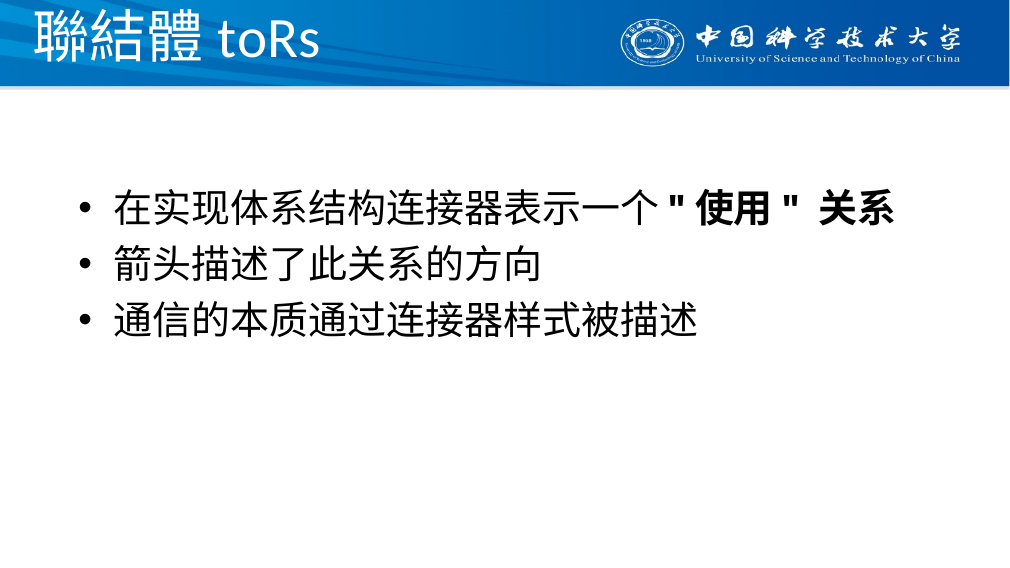

# 聯結體toRs
在实现体系结构连接器表示一个"使用" 关系
箭头描述了此关系的方向
通信的本质通过连接器样式被描述